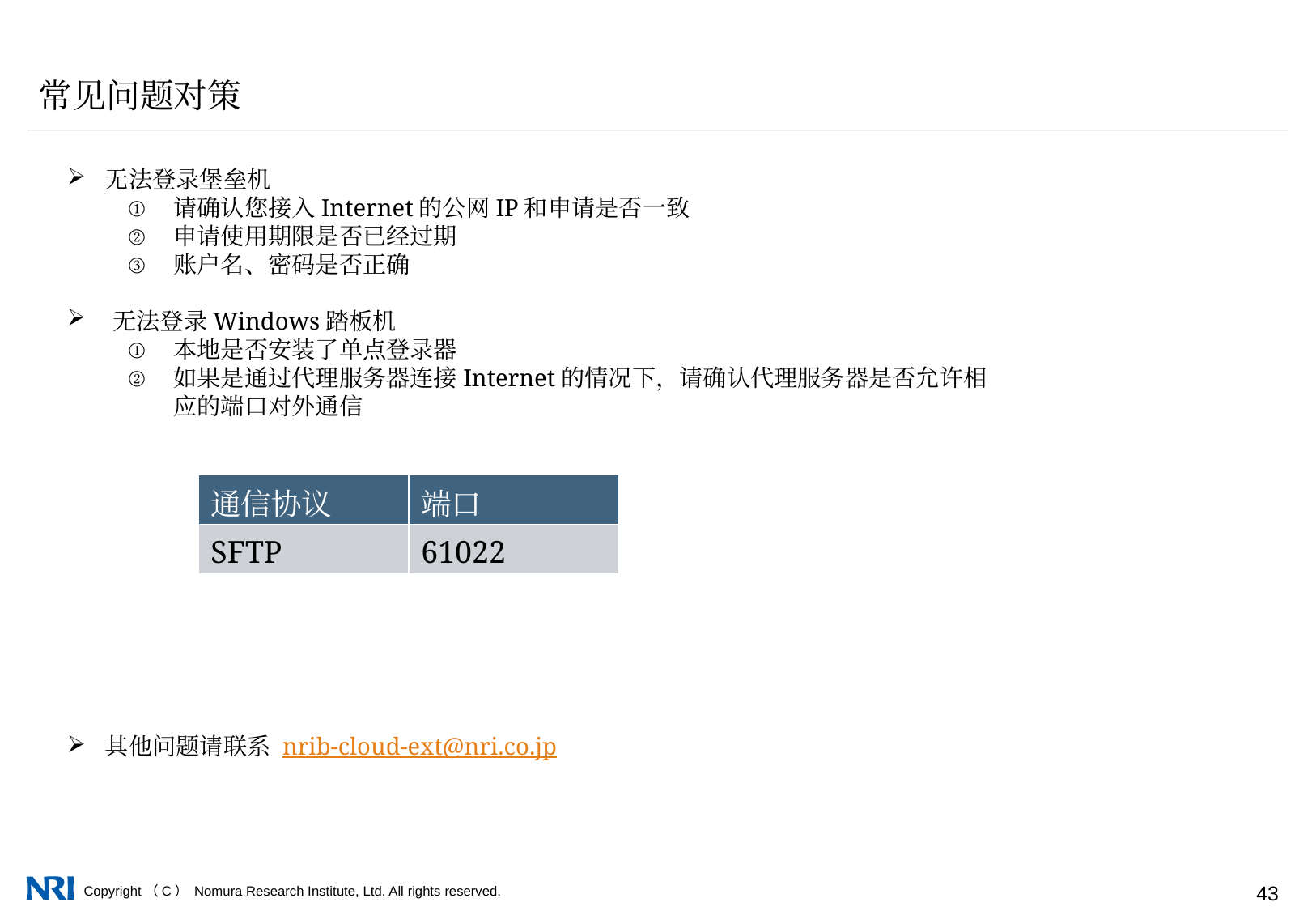

常见问题对策
无法登录堡垒机
请确认您接入Internet的公网IP和申请是否一致
申请使用期限是否已经过期
账户名、密码是否正确

无法登录Windows踏板机
本地是否安装了单点登录器
如果是通过代理服务器连接Internet的情况下，请确认代理服务器是否允许相应的端口对外通信

其他问题请联系 nrib-cloud-ext@nri.co.jp

| 通信协议 | 端口 |
| --- | --- |
| SFTP | 61022 |